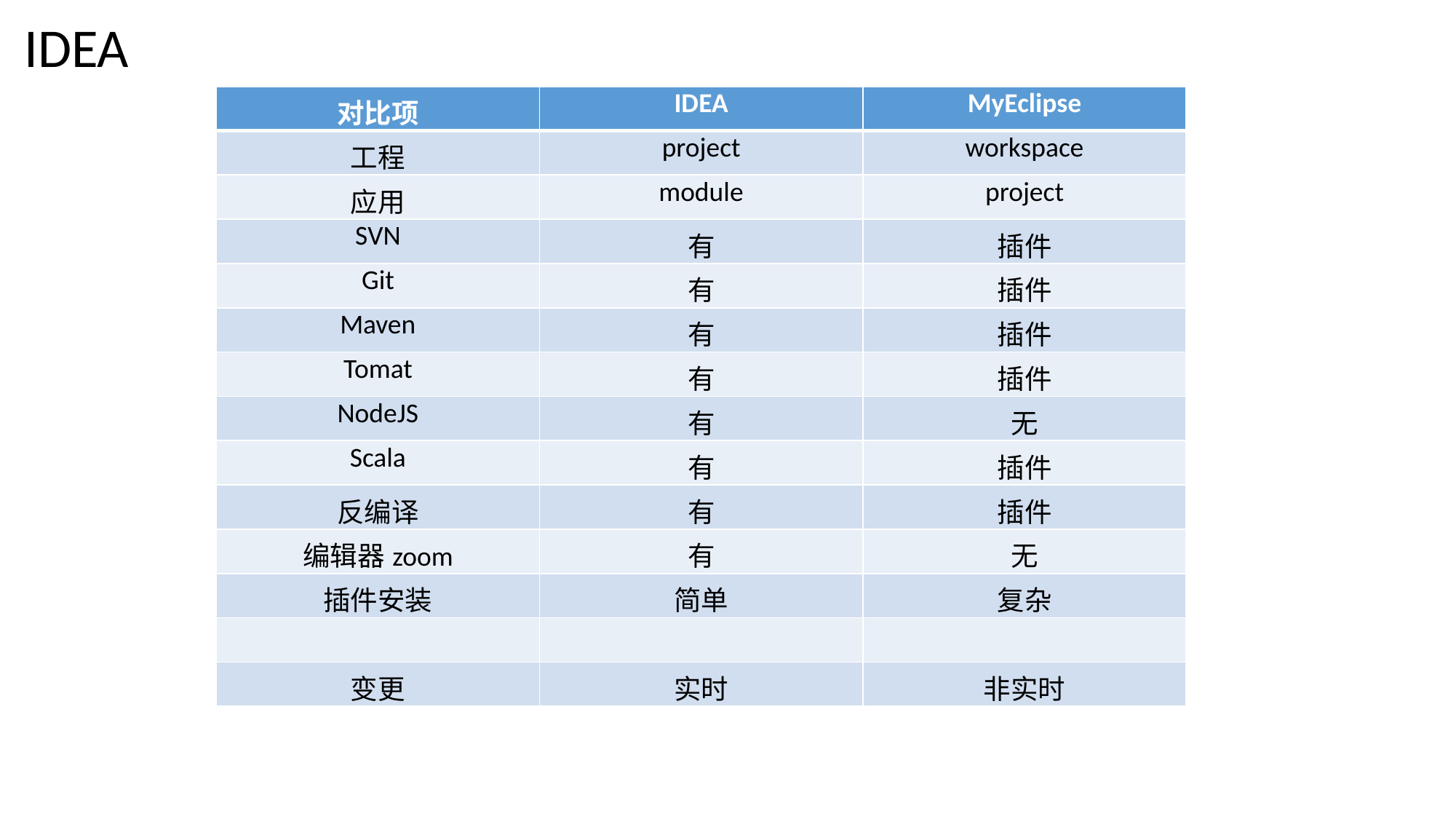

IDEA
| 对比项 | IDEA | MyEclipse |
| --- | --- | --- |
| 工程 | project | workspace |
| 应用 | module | project |
| SVN | 有 | 插件 |
| Git | 有 | 插件 |
| Maven | 有 | 插件 |
| Tomat | 有 | 插件 |
| NodeJS | 有 | 无 |
| Scala | 有 | 插件 |
| 反编译 | 有 | 插件 |
| 编辑器zoom | 有 | 无 |
| 插件安装 | 简单 | 复杂 |
|  |  |  |
| 变更 | 实时 | 非实时 |